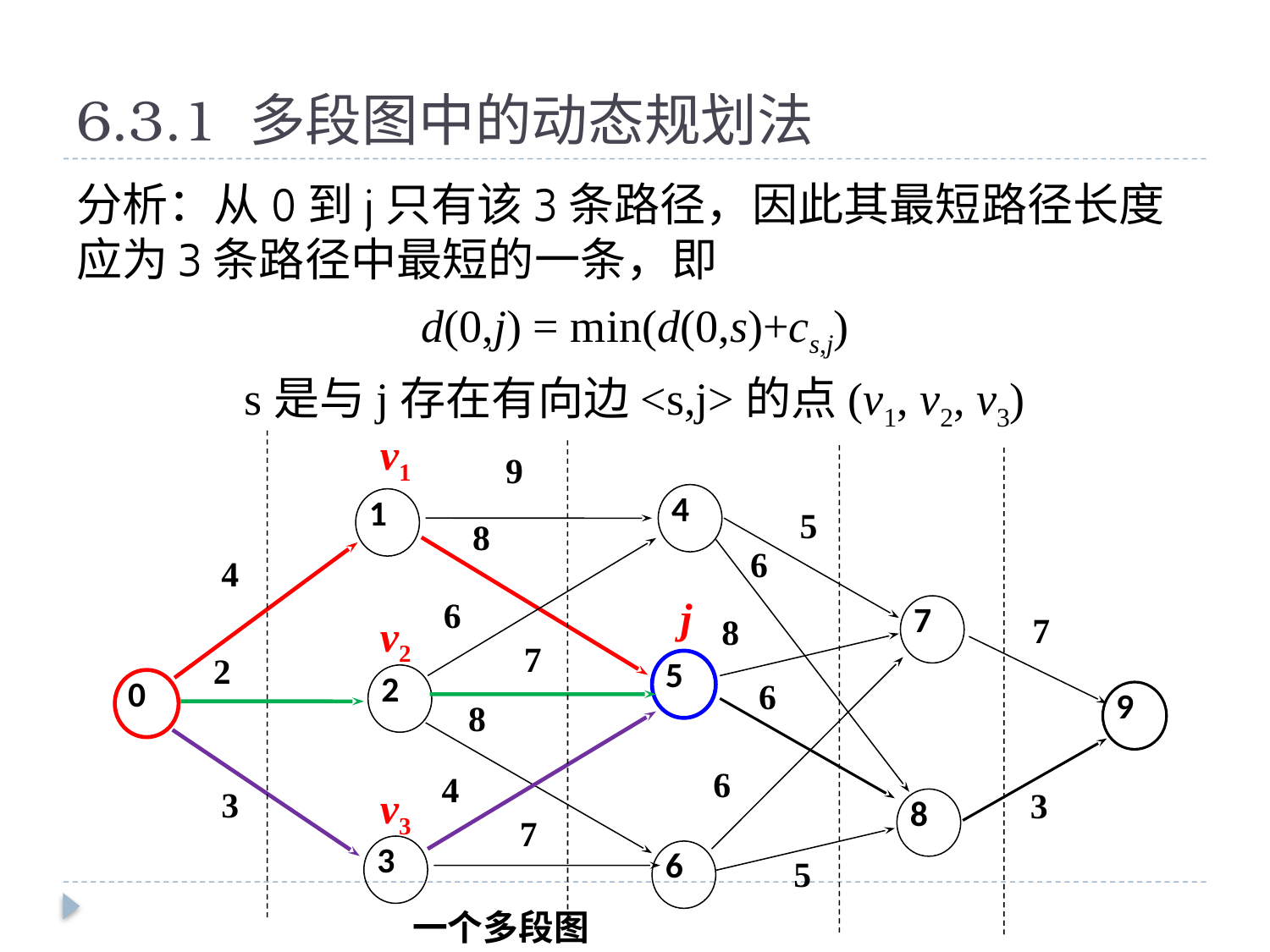

# 6.3.1 多段图中的动态规划法
分析：从0到j只有该3条路径，因此其最短路径长度应为3条路径中最短的一条，即
d(0,j) = min(d(0,s)+cs,j)
s是与j存在有向边<s,j>的点(v1, v2, v3)
v1

9
4
1
5

8

6
4
7
6
7
8

7
5
2

2
0
9
6

8

6
4
8
3
3
7

3
6
5

      一个多段图
j
v2
v3